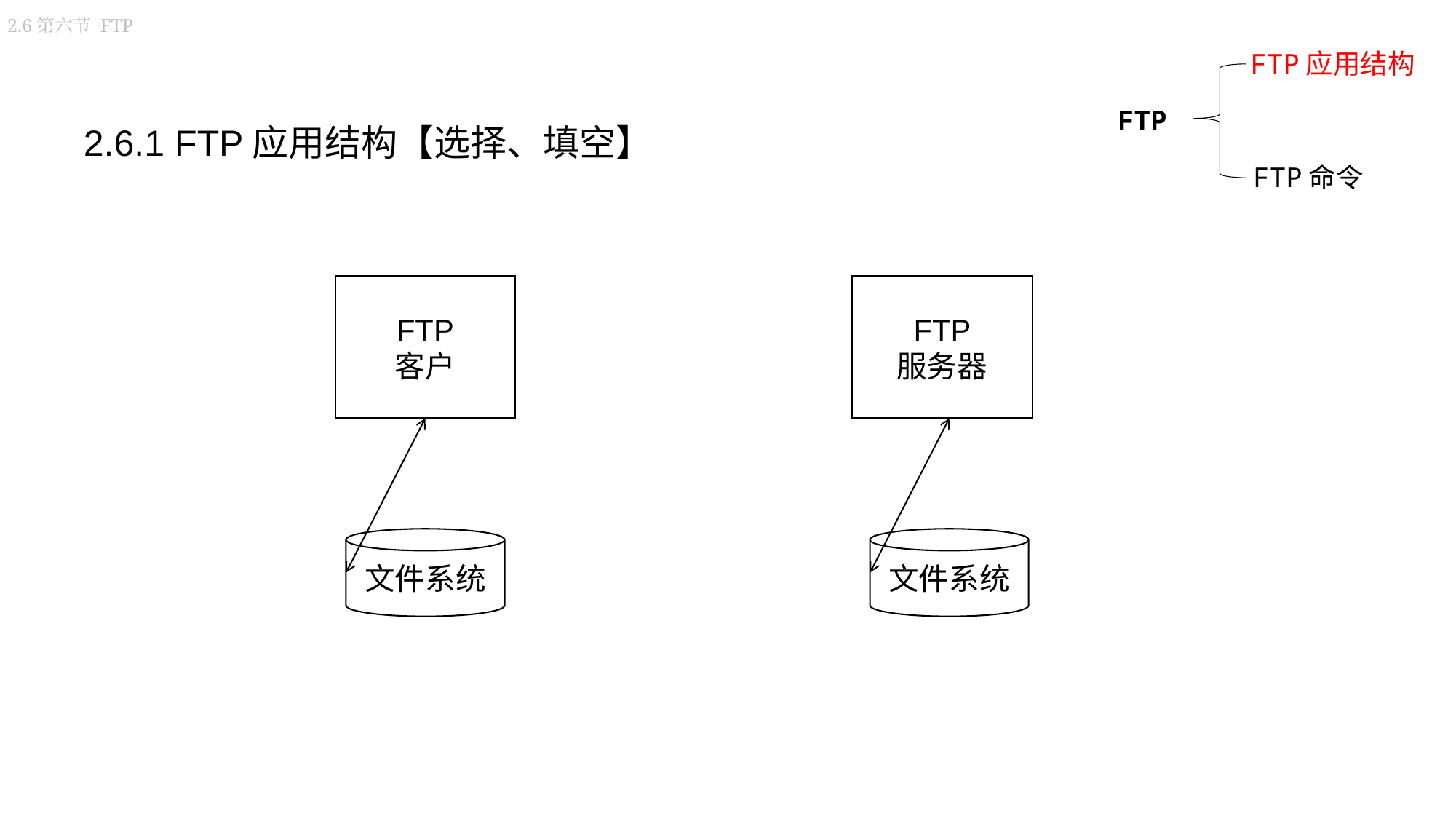

2.6第六节 FTP
FTP应用结构

FTP
FTP命令
2.6.1 FTP应用结构【选择、填空】
FTP
客户
FTP
服务器
文件系统
文件系统